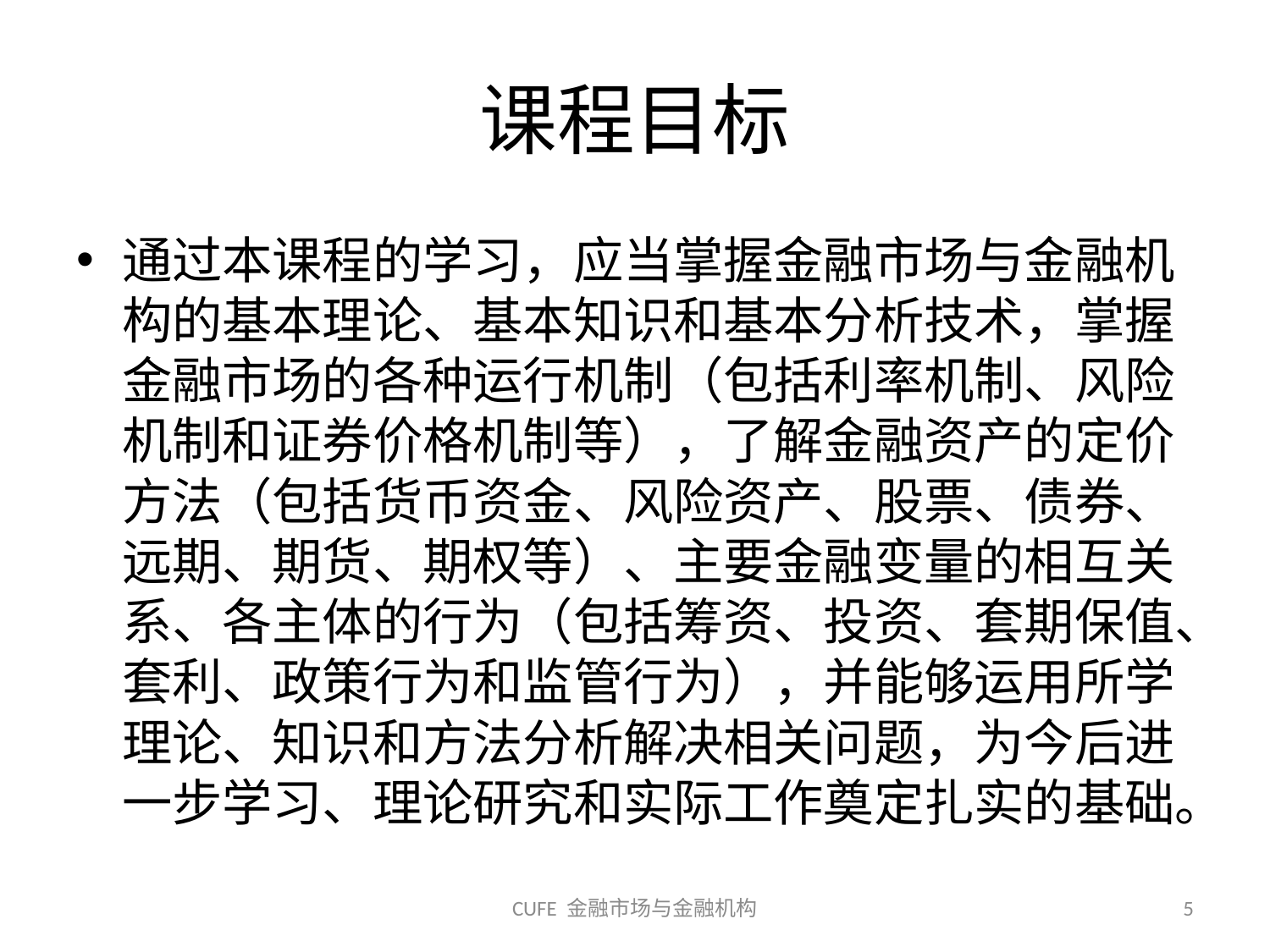

# 课程目标
通过本课程的学习，应当掌握金融市场与金融机构的基本理论、基本知识和基本分析技术，掌握金融市场的各种运行机制（包括利率机制、风险机制和证券价格机制等），了解金融资产的定价方法（包括货币资金、风险资产、股票、债券、远期、期货、期权等）、主要金融变量的相互关系、各主体的行为（包括筹资、投资、套期保值、套利、政策行为和监管行为），并能够运用所学理论、知识和方法分析解决相关问题，为今后进一步学习、理论研究和实际工作奠定扎实的基础。
CUFE 金融市场与金融机构
5